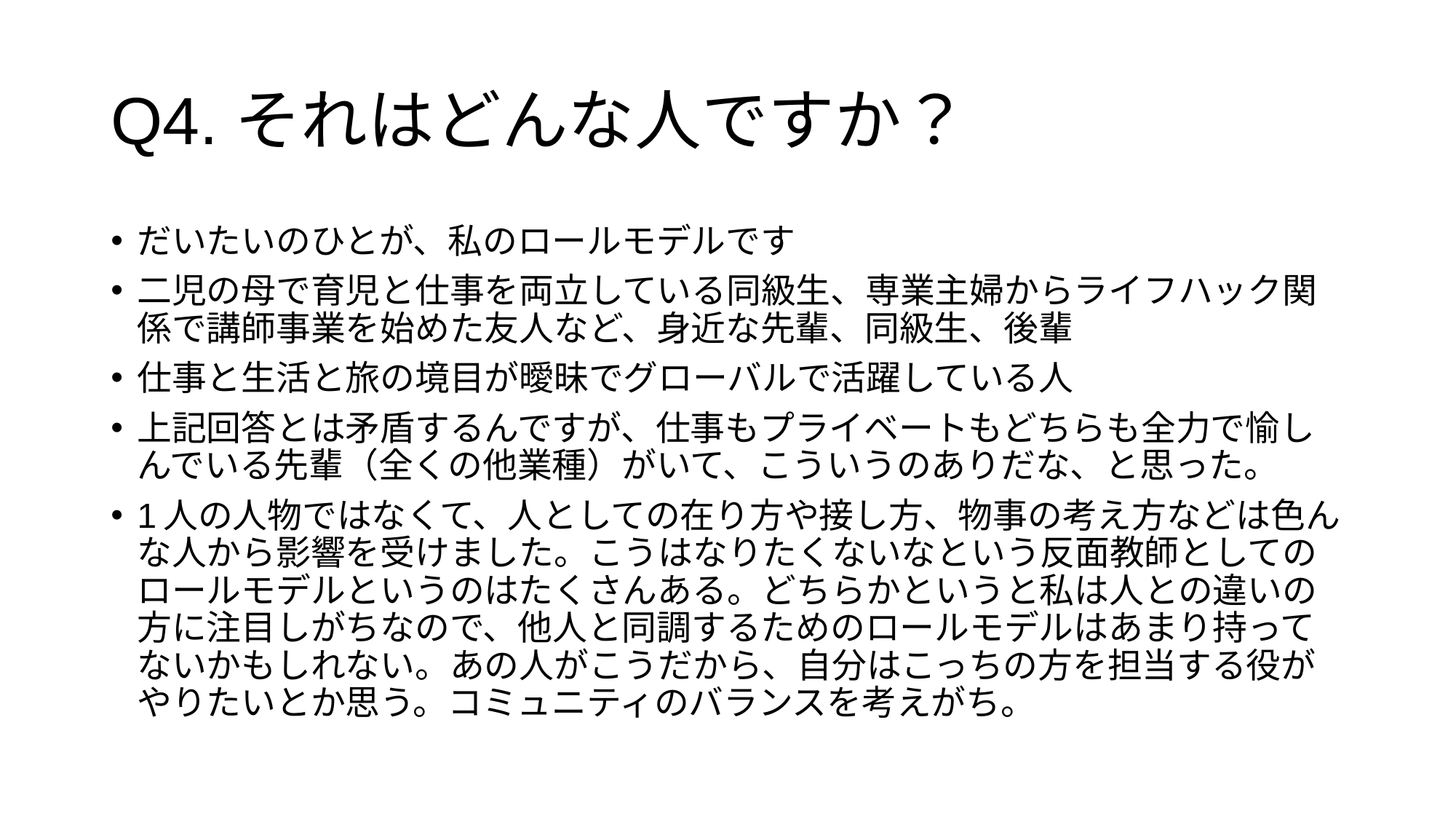

# Q4.それはどんな人ですか？
だいたいのひとが、私のロールモデルです
二児の母で育児と仕事を両立している同級生、専業主婦からライフハック関係で講師事業を始めた友人など、身近な先輩、同級生、後輩
仕事と生活と旅の境目が曖昧でグローバルで活躍している人
上記回答とは矛盾するんですが、仕事もプライベートもどちらも全力で愉しんでいる先輩（全くの他業種）がいて、こういうのありだな、と思った。
1人の人物ではなくて、人としての在り方や接し方、物事の考え方などは色んな人から影響を受けました。こうはなりたくないなという反面教師としてのロールモデルというのはたくさんある。どちらかというと私は人との違いの方に注目しがちなので、他人と同調するためのロールモデルはあまり持ってないかもしれない。あの人がこうだから、自分はこっちの方を担当する役がやりたいとか思う。コミュニティのバランスを考えがち。